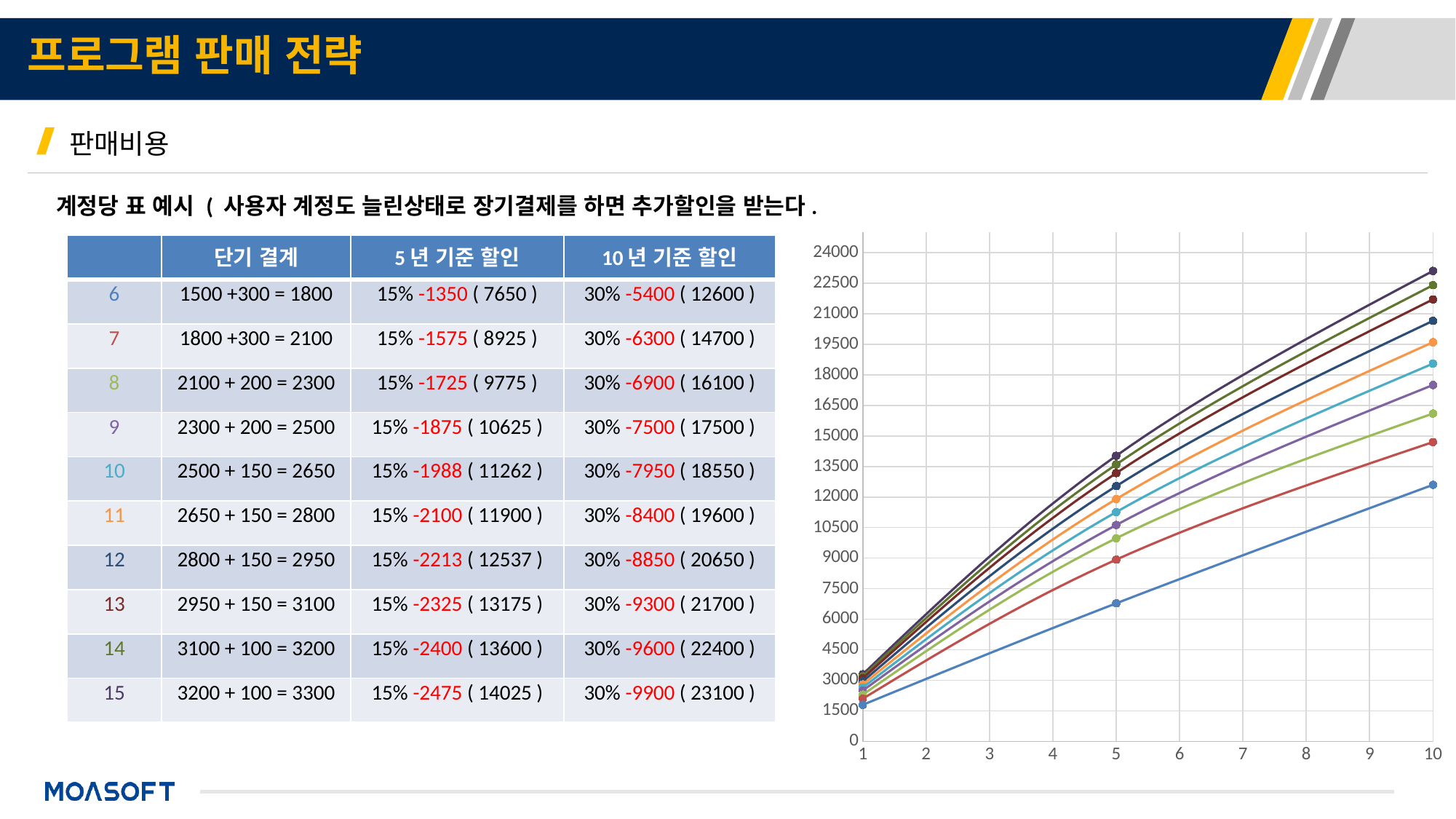

# 프로그램 판매 전략
판매비용

계정당 표 예시 ( 사용자 계정도 늘린상태로 장기결제를 하면 추가할인을 받는다.

### Chart

| Category | Y 값 | 열1 | 열2 | 열3 | 열4 | 열5 | 열6 | 열7 | 열8 | 열9 |
|---|---|---|---|---|---|---|---|---|---|---|
|  | 단기 결계 | 5년 기준 할인 | 10년 기준 할인 |
| --- | --- | --- | --- |
| 6 | 1500 +300 = 1800 | 15% -1350 ( 7650 ) | 30% -5400 ( 12600 ) |
| 7 | 1800 +300 = 2100 | 15% -1575 ( 8925 ) | 30% -6300 ( 14700 ) |
| 8 | 2100 + 200 = 2300 | 15% -1725 ( 9775 ) | 30% -6900 ( 16100 ) |
| 9 | 2300 + 200 = 2500 | 15% -1875 ( 10625 ) | 30% -7500 ( 17500 ) |
| 10 | 2500 + 150 = 2650 | 15% -1988 ( 11262 ) | 30% -7950 ( 18550 ) |
| 11 | 2650 + 150 = 2800 | 15% -2100 ( 11900 ) | 30% -8400 ( 19600 ) |
| 12 | 2800 + 150 = 2950 | 15% -2213 ( 12537 ) | 30% -8850 ( 20650 ) |
| 13 | 2950 + 150 = 3100 | 15% -2325 ( 13175 ) | 30% -9300 ( 21700 ) |
| 14 | 3100 + 100 = 3200 | 15% -2400 ( 13600 ) | 30% -9600 ( 22400 ) |
| 15 | 3200 + 100 = 3300 | 15% -2475 ( 14025 ) | 30% -9900 ( 23100 ) |